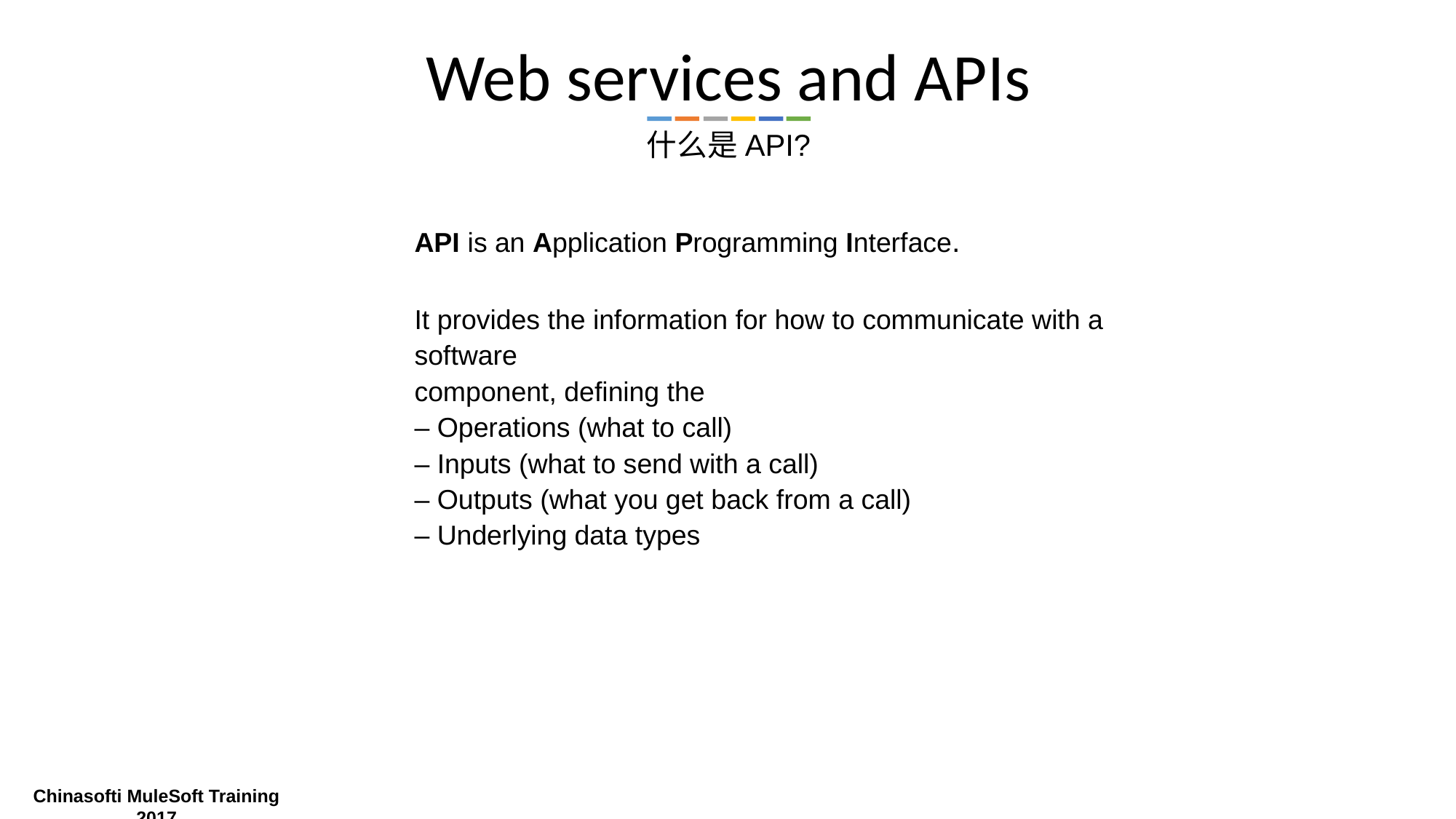

Web services and APIs

什么是API?
API is an Application Programming Interface.

It provides the information for how to communicate with a software
component, defining the
– Operations (what to call)
– Inputs (what to send with a call)
– Outputs (what you get back from a call)
– Underlying data types
Chinasofti MuleSoft Training 2017